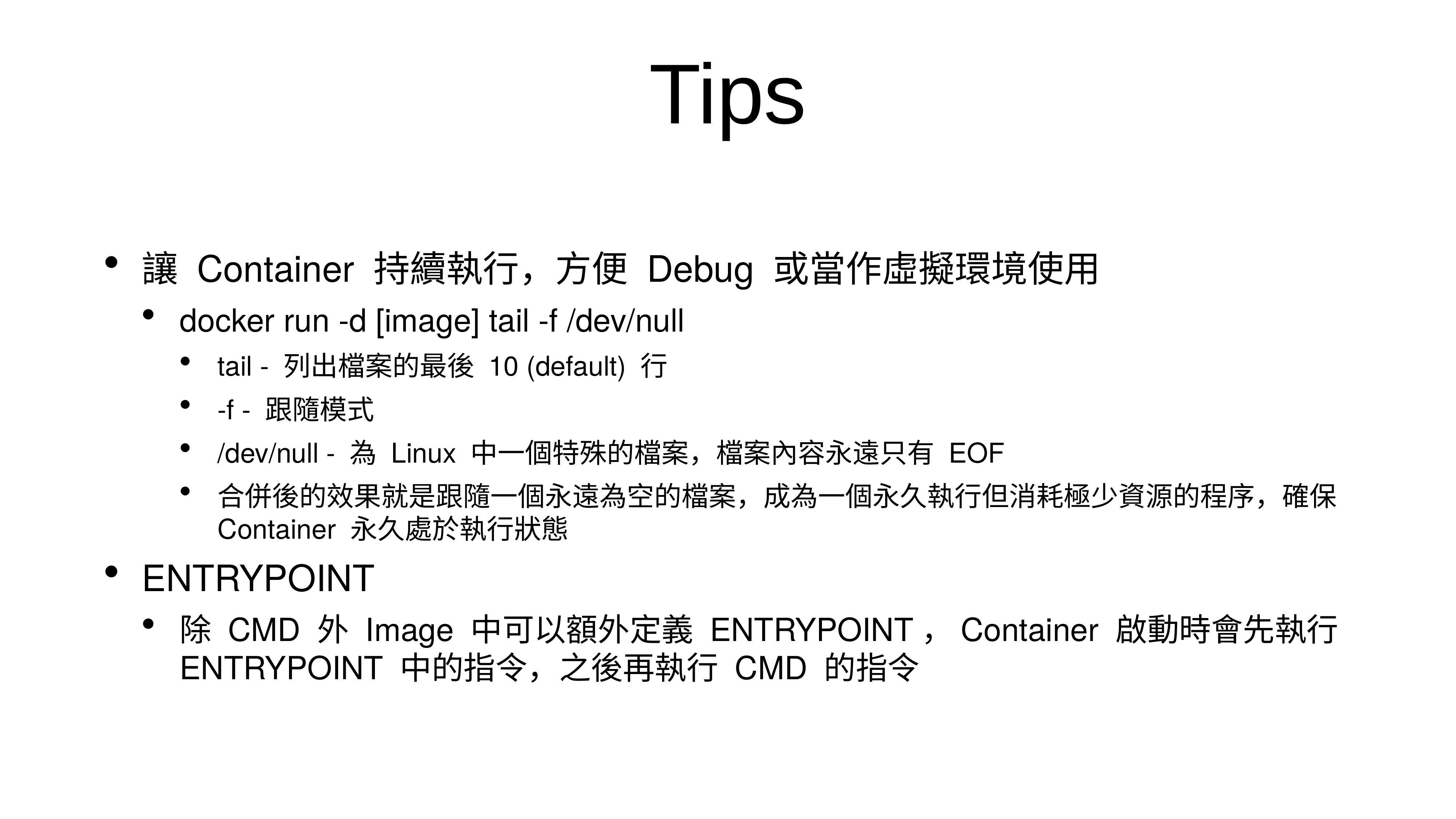

# Tips
讓 Container 持續執行，方便 Debug 或當作虛擬環境使用
docker run -d [image] tail -f /dev/null
tail - 列出檔案的最後 10 (default) 行
-f - 跟隨模式
/dev/null - 為 Linux 中一個特殊的檔案，檔案內容永遠只有 EOF
合併後的效果就是跟隨一個永遠為空的檔案，成為一個永久執行但消耗極少資源的程序，確保 Container 永久處於執行狀態
ENTRYPOINT
除 CMD 外 Image 中可以額外定義 ENTRYPOINT，Container 啟動時會先執行 ENTRYPOINT 中的指令，之後再執行 CMD 的指令